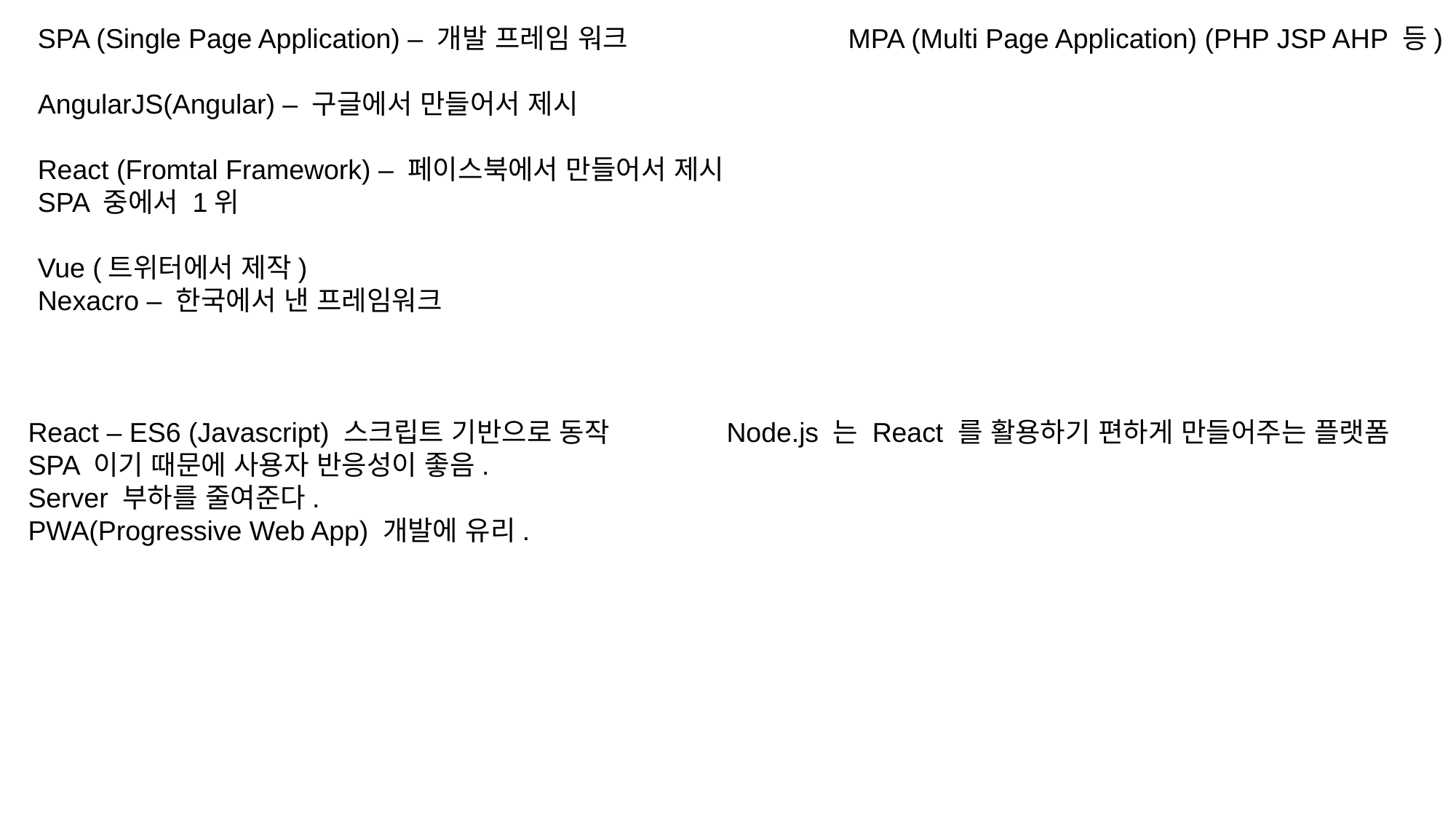

SPA (Single Page Application) – 개발 프레임 워크

AngularJS(Angular) – 구글에서 만들어서 제시

React (Fromtal Framework) – 페이스북에서 만들어서 제시
SPA 중에서 1위

Vue (트위터에서 제작)
Nexacro – 한국에서 낸 프레임워크
MPA (Multi Page Application) (PHP JSP AHP 등)
React – ES6 (Javascript) 스크립트 기반으로 동작
SPA 이기 때문에 사용자 반응성이 좋음.
Server 부하를 줄여준다.
PWA(Progressive Web App) 개발에 유리.
Node.js 는 React 를 활용하기 편하게 만들어주는 플랫폼